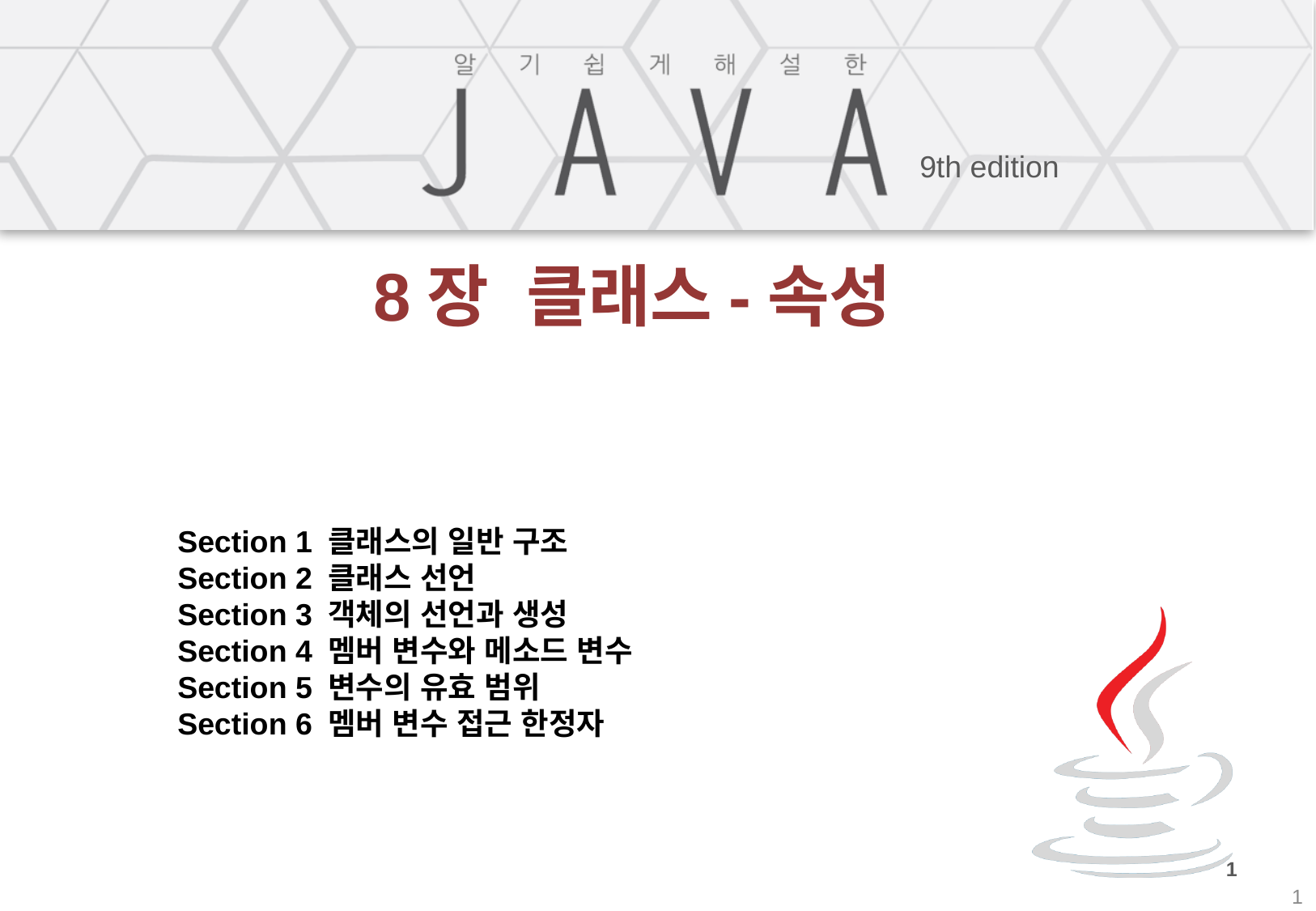

# 8장  클래스-속성

Section 1 클래스의 일반 구조
Section 2 클래스 선언
Section 3 객체의 선언과 생성
Section 4 멤버 변수와 메소드 변수
Section 5 변수의 유효 범위
Section 6 멤버 변수 접근 한정자
1
1